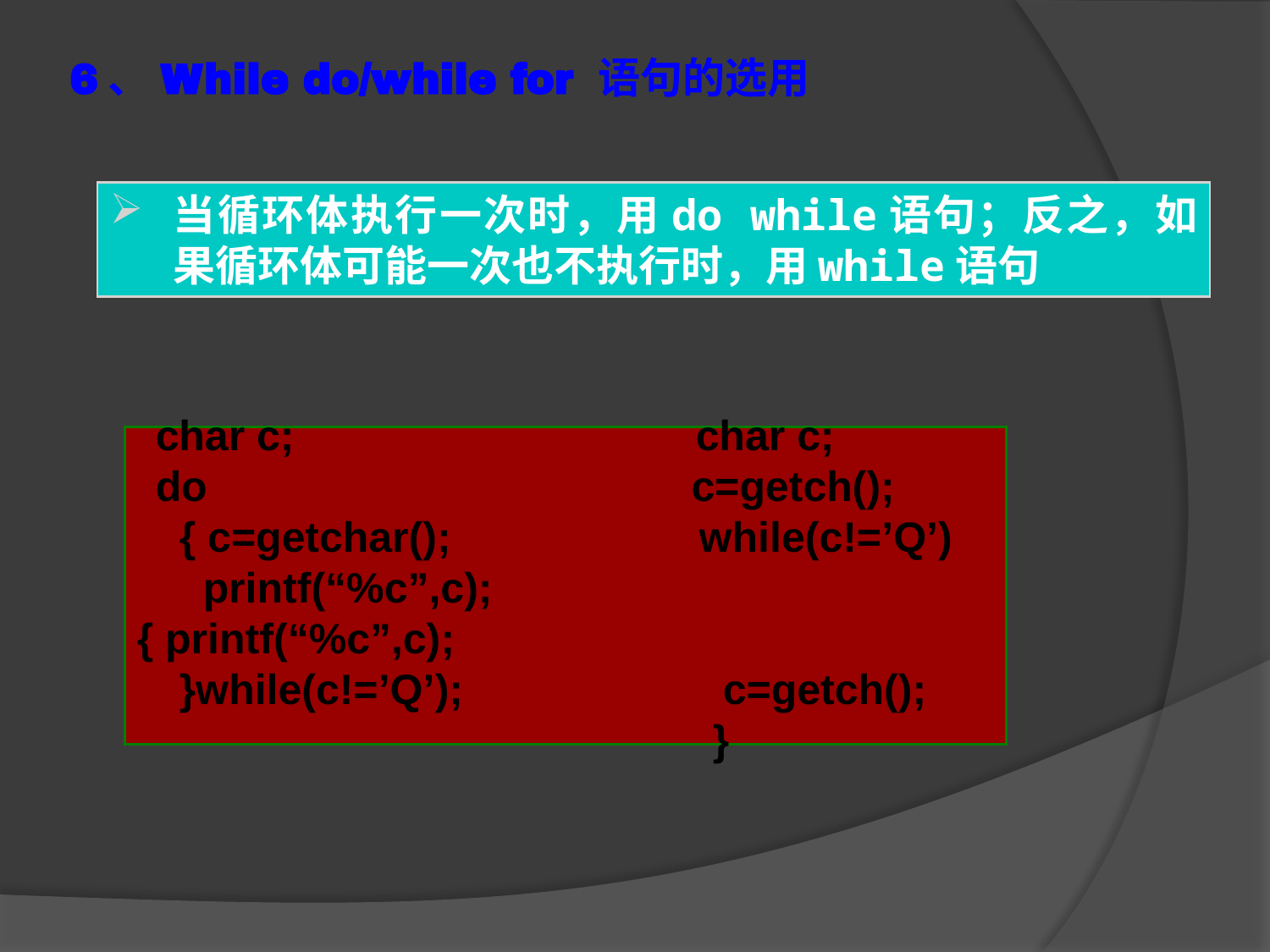

6、While do/while for 语句的选用
当循环体执行一次时，用do while语句；反之，如果循环体可能一次也不执行时，用while语句
char c;                                  char c;
do                                         c=getch();
  { c=getchar();                     while(c!=’Q’)
    printf(“%c”,c);                 { printf(“%c”,c);
  }while(c!=’Q’);                      c=getch();
                                               }